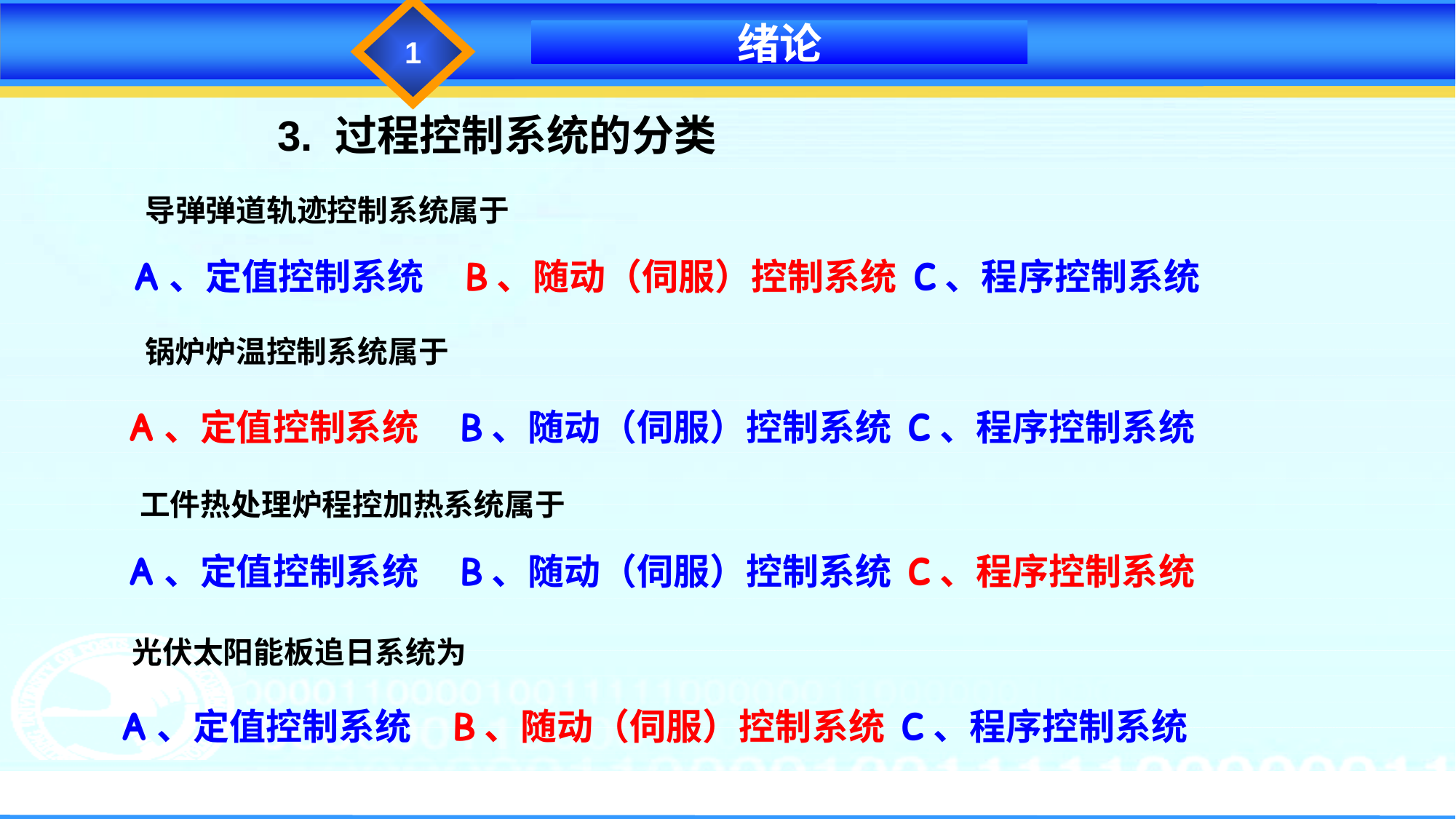

1
绪论
3. 过程控制系统的分类
导弹弹道轨迹控制系统属于
A、定值控制系统    B、随动（伺服）控制系统 C、程序控制系统
锅炉炉温控制系统属于
A、定值控制系统    B、随动（伺服）控制系统 C、程序控制系统
工件热处理炉程控加热系统属于
A、定值控制系统    B、随动（伺服）控制系统 C、程序控制系统
光伏太阳能板追日系统为
A、定值控制系统    B、随动（伺服）控制系统 C、程序控制系统